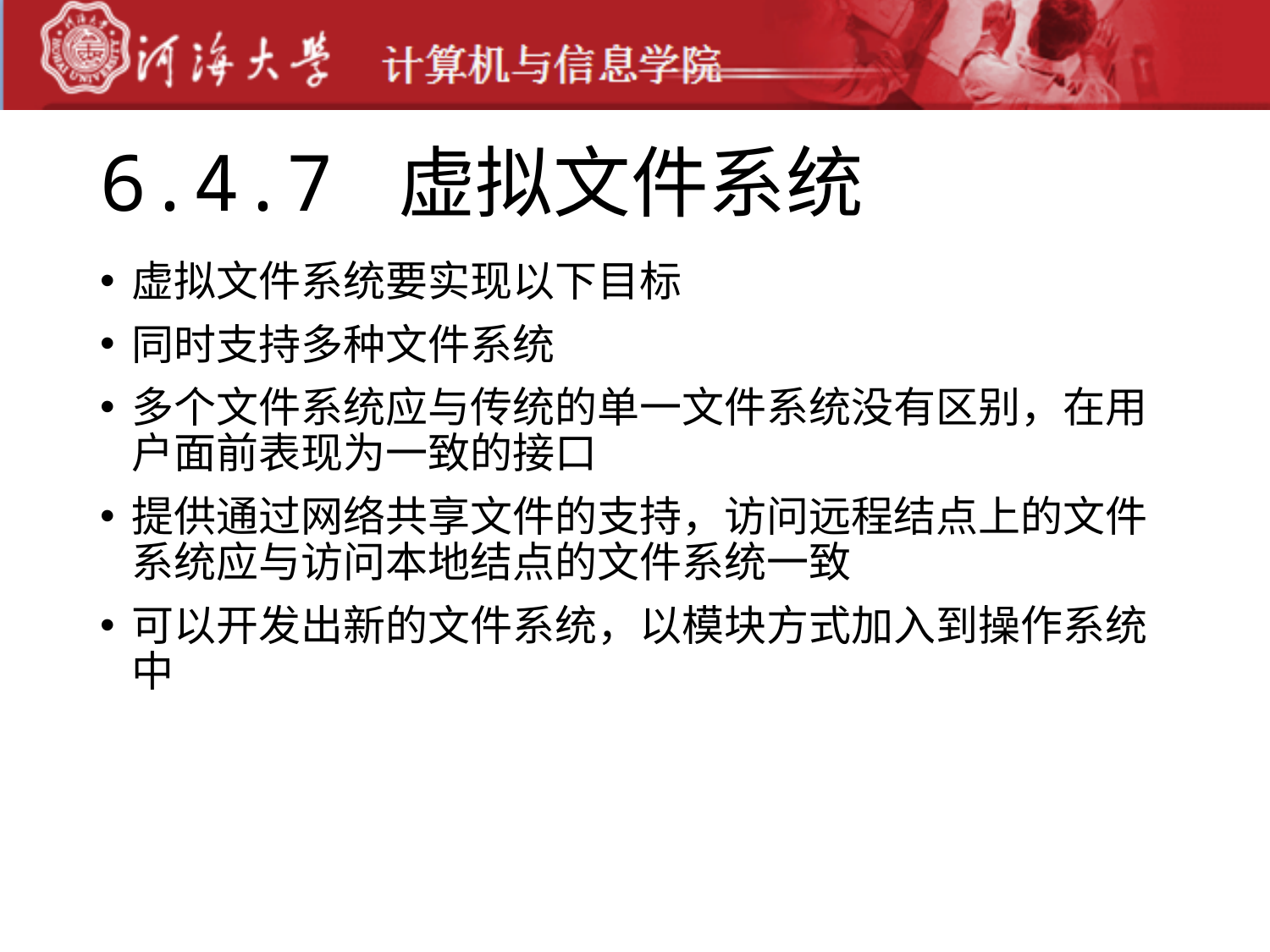

# 6.4.7 虚拟文件系统
虚拟文件系统要实现以下目标
同时支持多种文件系统
多个文件系统应与传统的单一文件系统没有区别，在用户面前表现为一致的接口
提供通过网络共享文件的支持，访问远程结点上的文件系统应与访问本地结点的文件系统一致
可以开发出新的文件系统，以模块方式加入到操作系统中